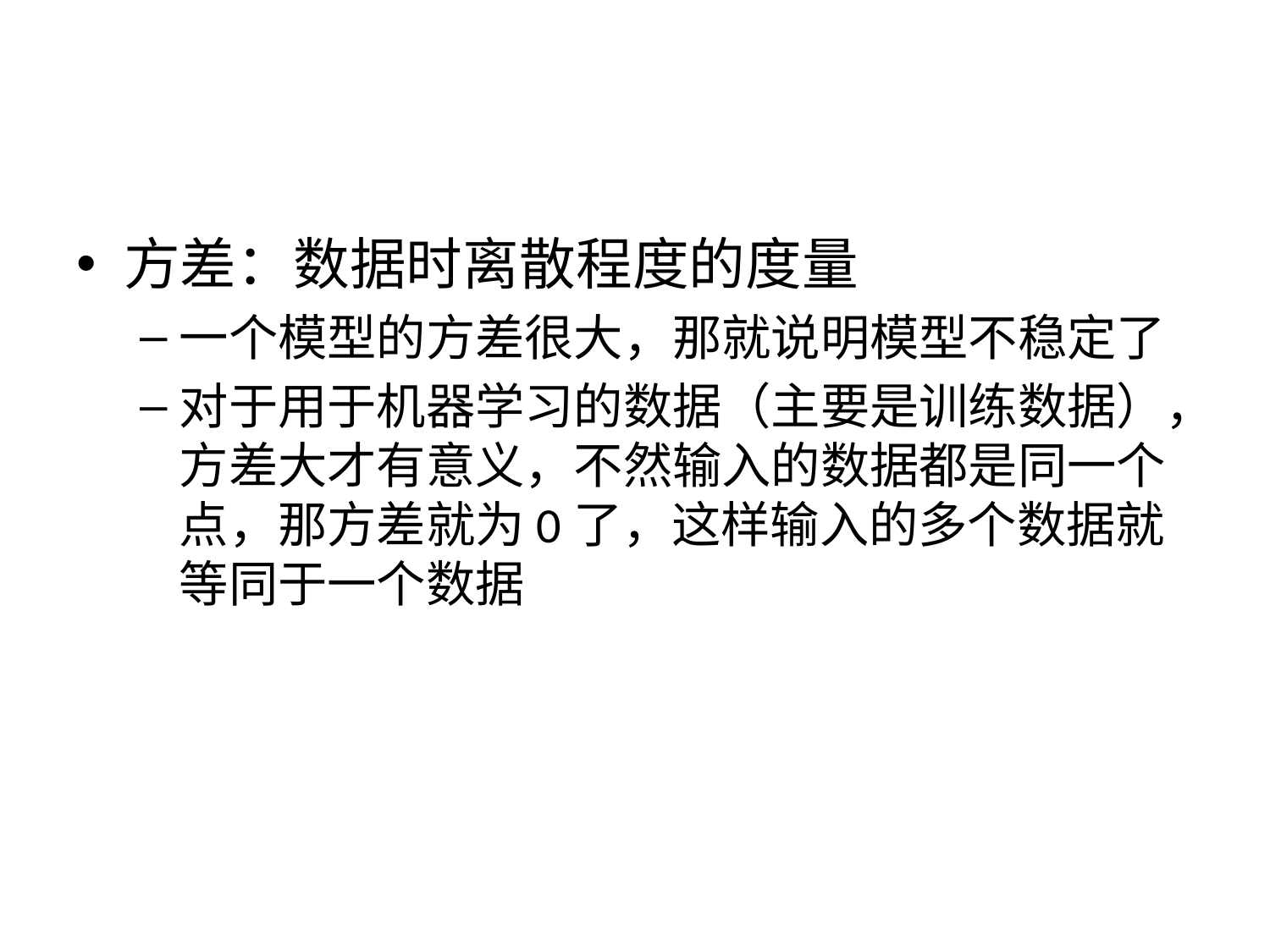

#
方差：数据时离散程度的度量
一个模型的方差很大，那就说明模型不稳定了
对于用于机器学习的数据（主要是训练数据），方差大才有意义，不然输入的数据都是同一个点，那方差就为0了，这样输入的多个数据就等同于一个数据